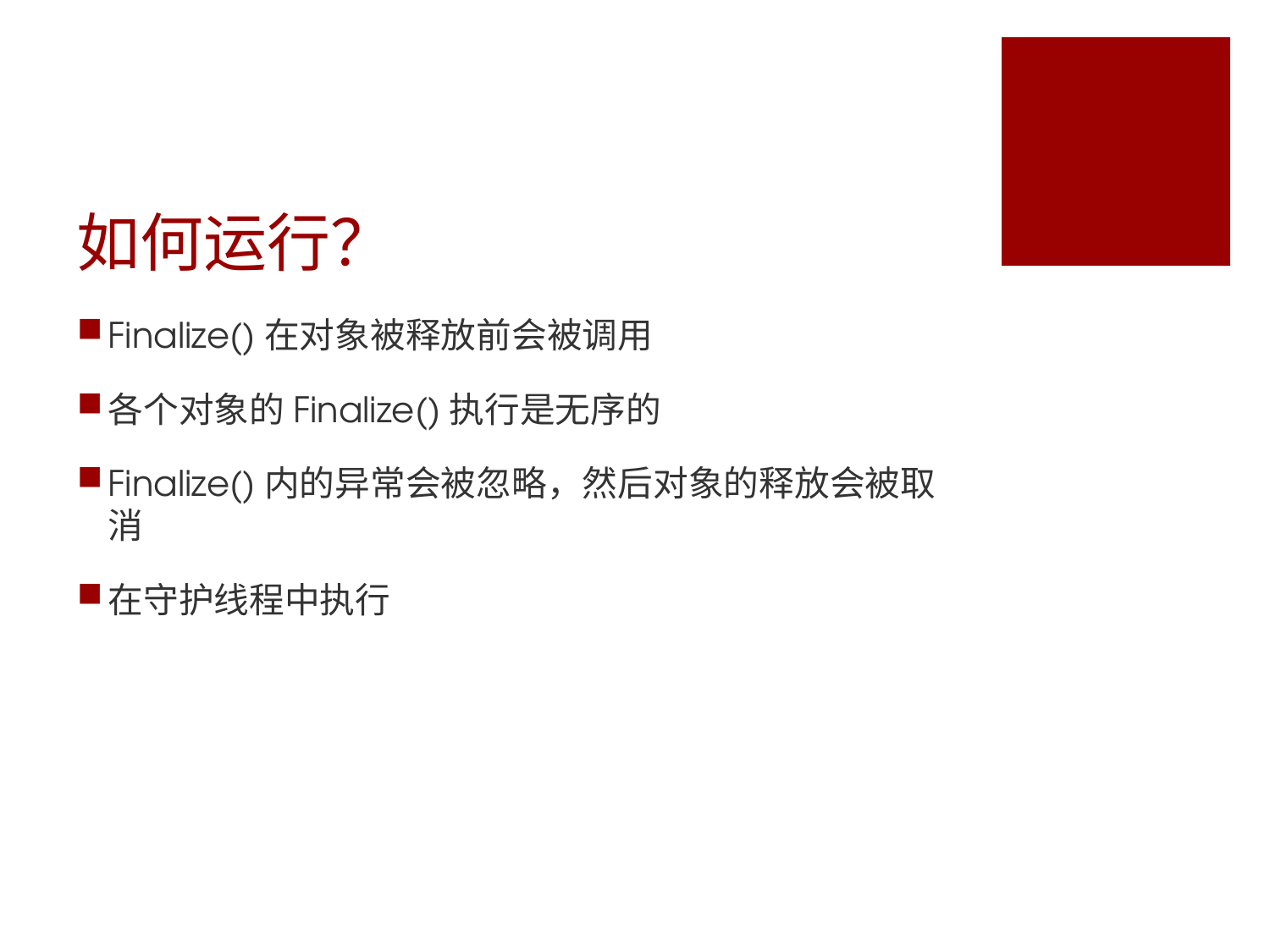

# 如何运行？
Finalize()在对象被释放前会被调用
各个对象的Finalize()执行是无序的
Finalize()内的异常会被忽略，然后对象的释放会被取消
在守护线程中执行